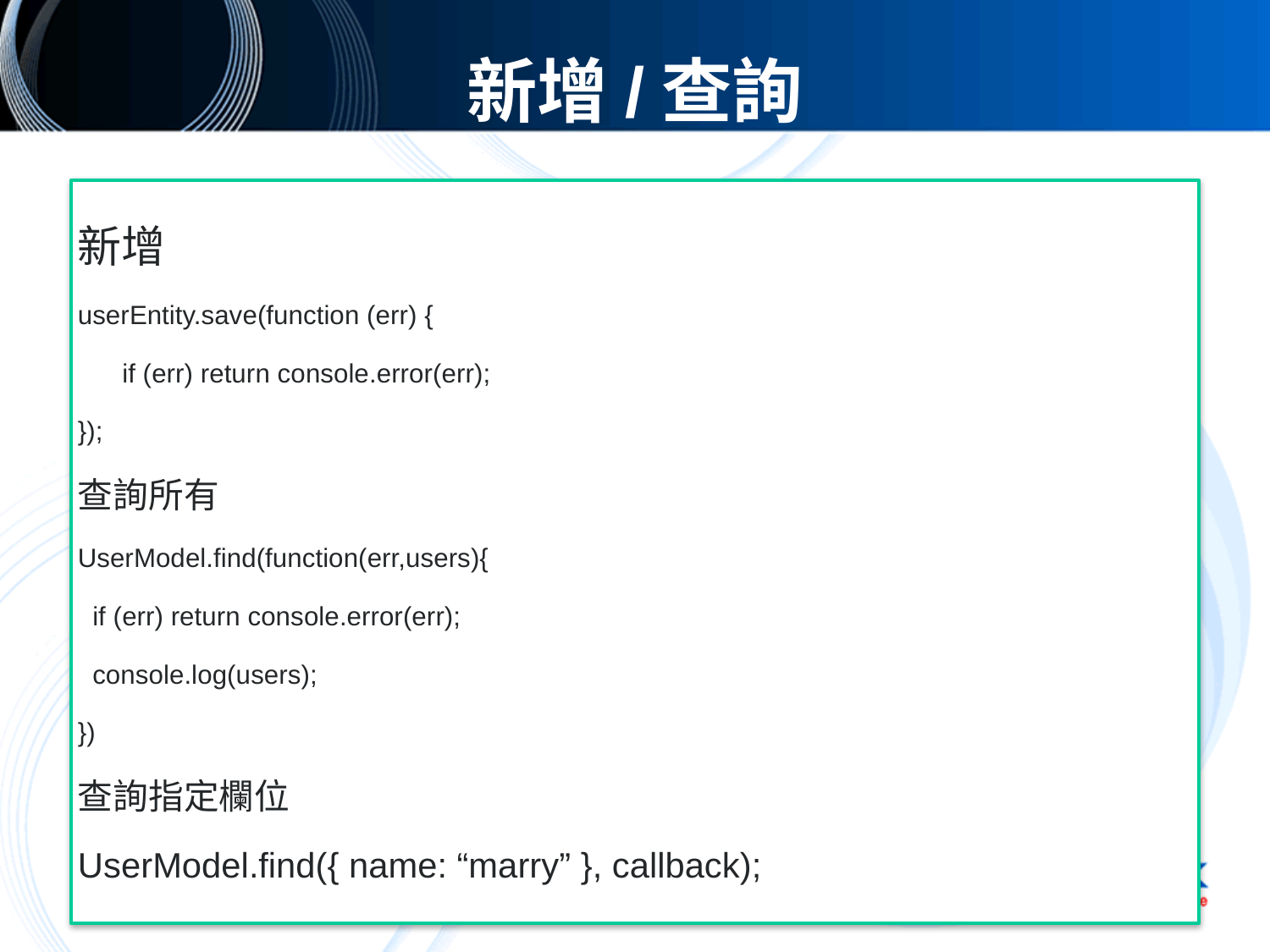

# 新增/查詢

新增
userEntity.save(function (err) {
      if (err) return console.error(err);
});
查詢所有
UserModel.find(function(err,users){
  if (err) return console.error(err);
  console.log(users);
})
查詢指定欄位
UserModel.find({ name: “marry” }, callback);